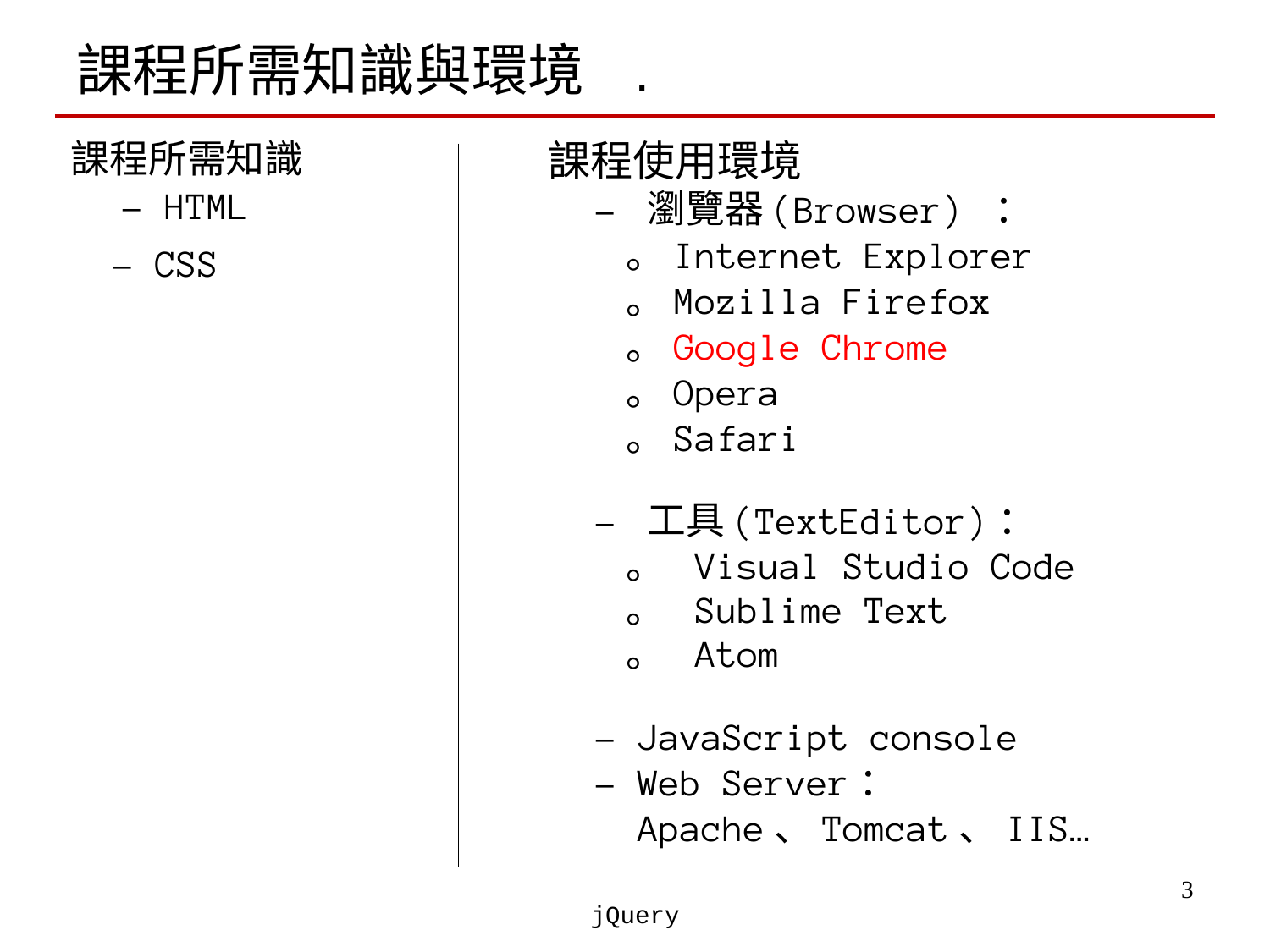

# 課程所需知識與環境 .
課程使用環境
	- 瀏覽器(Browser) ：
	 。Internet Explorer
	 。Mozilla Firefox
	 。Google Chrome
	 。Opera
	 。Safari
	- 工具(TextEditor)：
	 。 Visual Studio Code
	 。 Sublime Text
	 。 Atom
	- JavaScript console
	- Web Server：
	  Apache、Tomcat、IIS…
課程所需知識
  - HTML
  - CSS
3
jQuery